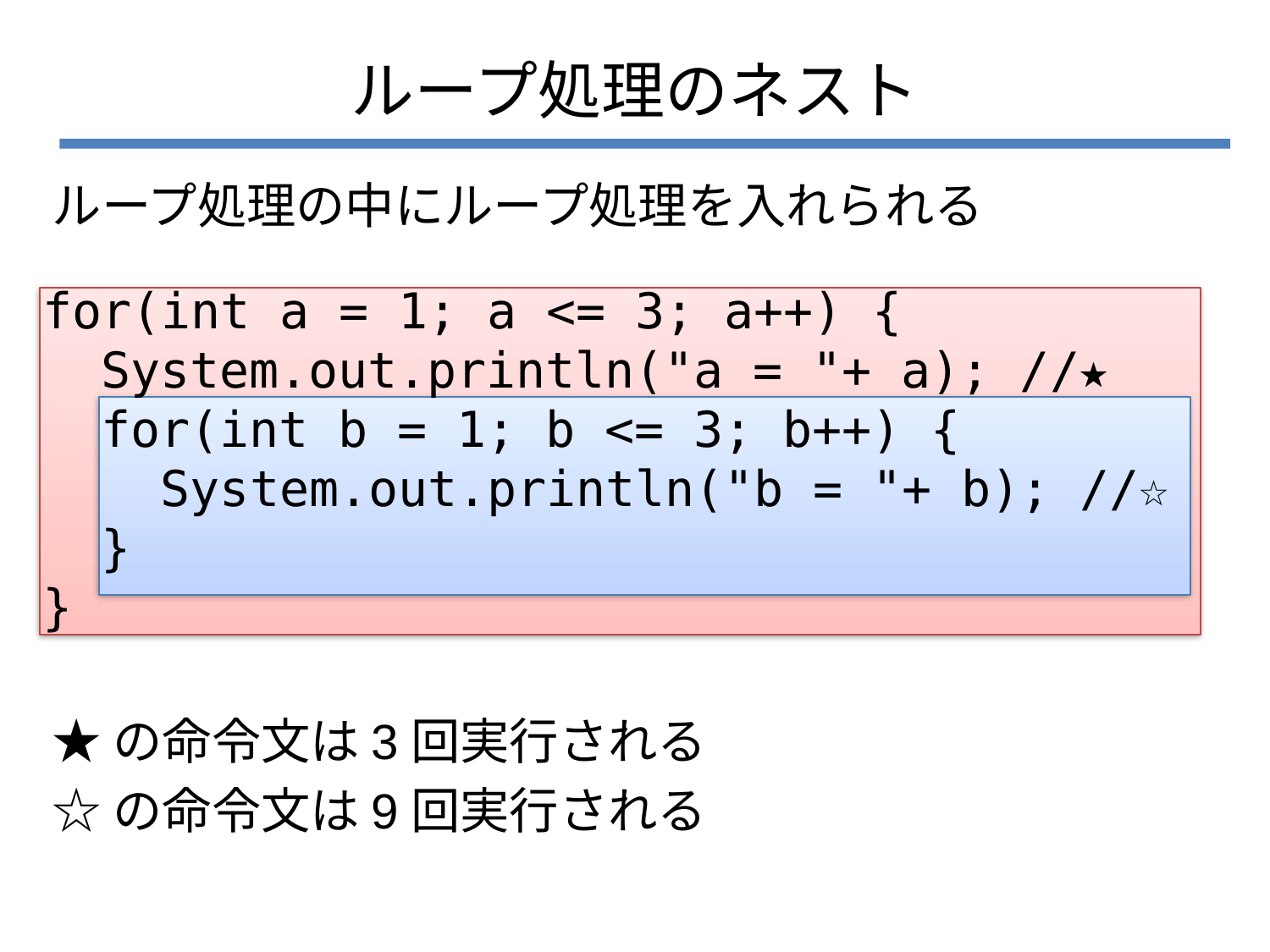

# ループ処理のネスト
ループ処理の中にループ処理を入れられる
for(int a = 1; a <= 3; a++) {
  System.out.println("a = "+ a); //★
  for(int b = 1; b <= 3; b++) {
    System.out.println("b = "+ b); //☆
  }
}

★の命令文は3回実行される
☆の命令文は9回実行される